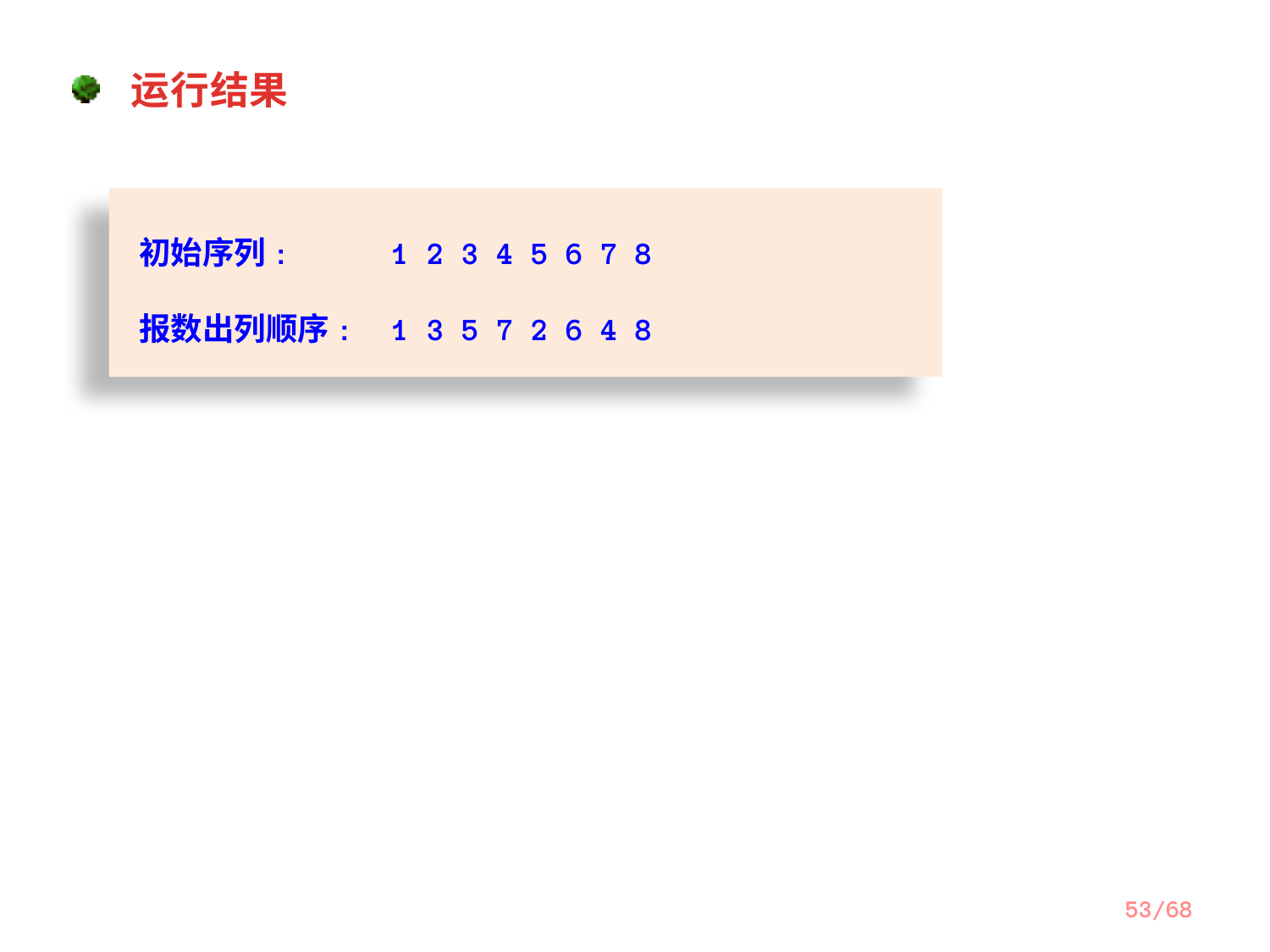

运行结果
初始序列:	1 2 3 4 5 6 7 8
报数出列顺序: 	1 3 5 7 2 6 4 8
53/68